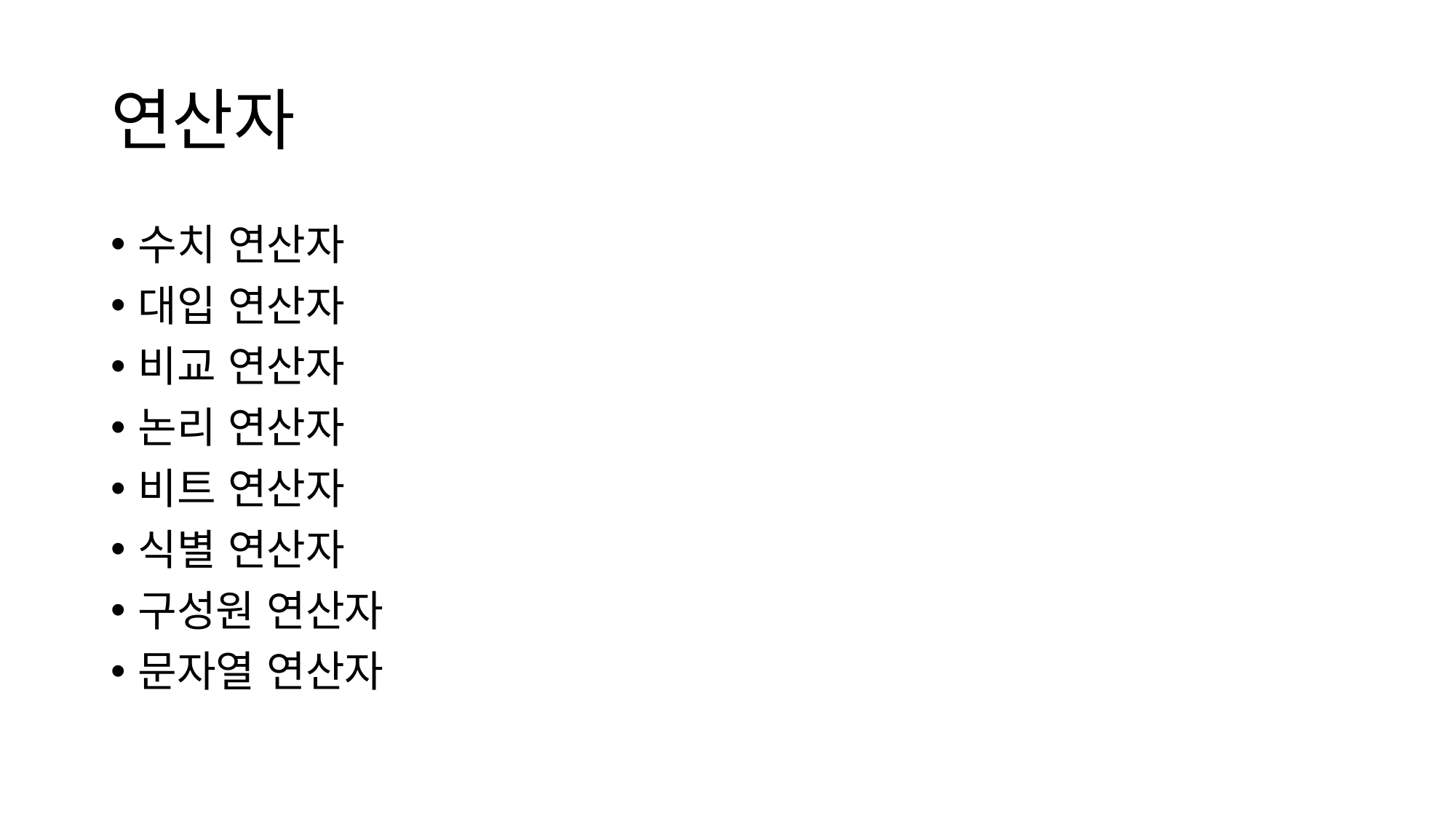

# 연산자
수치 연산자
대입 연산자
비교 연산자
논리 연산자
비트 연산자
식별 연산자
구성원 연산자
문자열 연산자